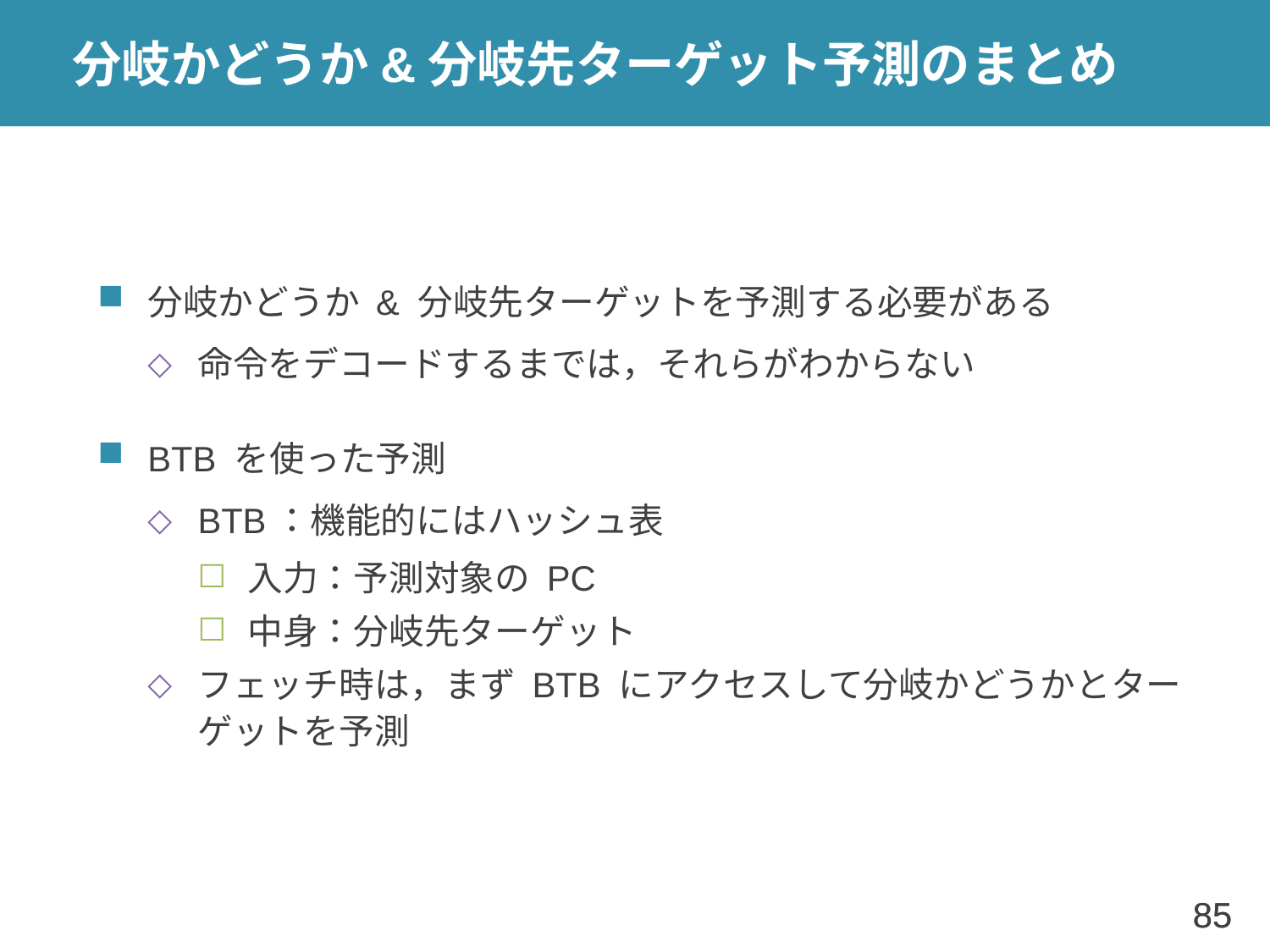

# 分岐かどうか&分岐先ターゲット予測のまとめ
分岐かどうか & 分岐先ターゲットを予測する必要がある
命令をデコードするまでは，それらがわからない
BTB を使った予測
BTB：機能的にはハッシュ表
入力：予測対象の PC
中身：分岐先ターゲット
フェッチ時は，まず BTB にアクセスして分岐かどうかとターゲットを予測